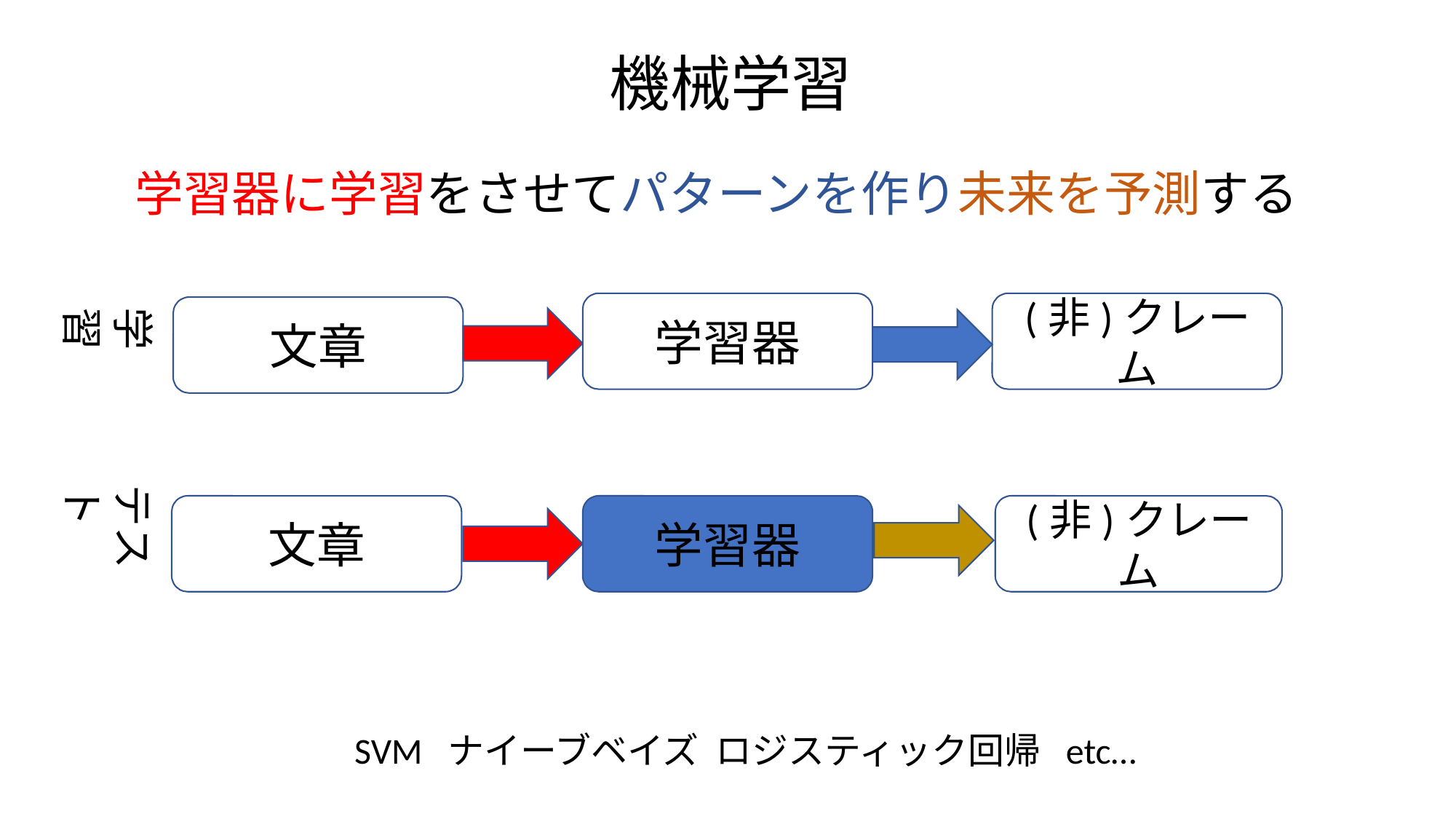

機械学習
学習器に学習をさせてパターンを作り未来を予測する
学習器
(非)クレーム
学習
文章

テスト
文章
学習器
(非)クレーム

SVM  ナイーブベイズ  ロジスティック回帰  etc…